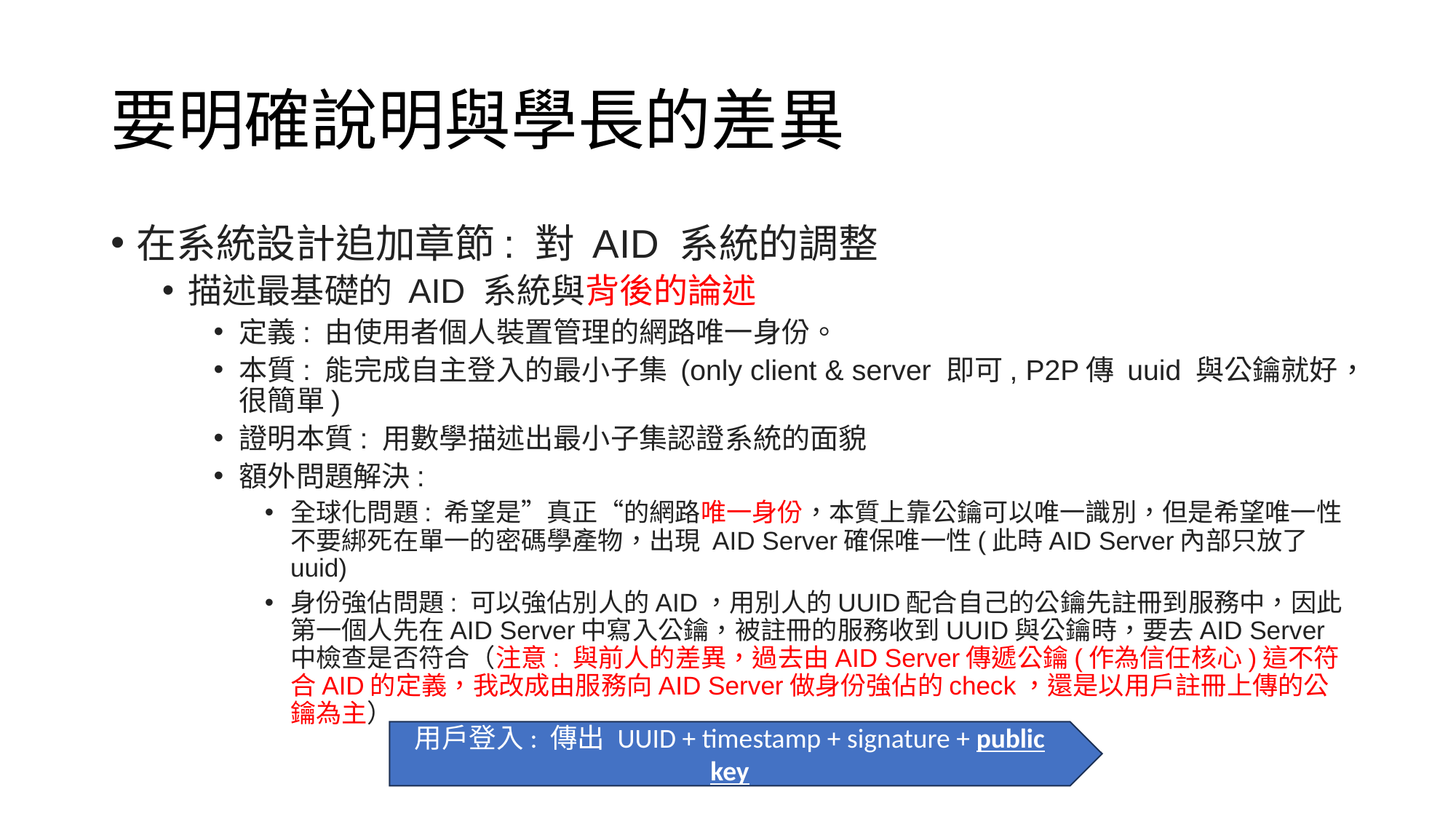

# 要明確說明與學長的差異
在系統設計追加章節: 對 AID 系統的調整
描述最基礎的 AID 系統與背後的論述
定義: 由使用者個人裝置管理的網路唯一身份。
本質: 能完成自主登入的最小子集 (only client & server 即可, P2P傳 uuid 與公鑰就好，很簡單)
證明本質: 用數學描述出最小子集認證系統的面貌
額外問題解決:
全球化問題: 希望是”真正“的網路唯一身份，本質上靠公鑰可以唯一識別，但是希望唯一性不要綁死在單一的密碼學產物，出現 AID Server確保唯一性(此時AID Server內部只放了uuid)
身份強佔問題: 可以強佔別人的AID，用別人的UUID配合自己的公鑰先註冊到服務中，因此第一個人先在AID Server中寫入公鑰，被註冊的服務收到UUID與公鑰時，要去AID Server中檢查是否符合（注意: 與前人的差異，過去由AID Server傳遞公鑰(作為信任核心)這不符合AID的定義，我改成由服務向AID Server做身份強佔的check，還是以用戶註冊上傳的公鑰為主）

用戶登入: 傳出 UUID + timestamp + signature + public key